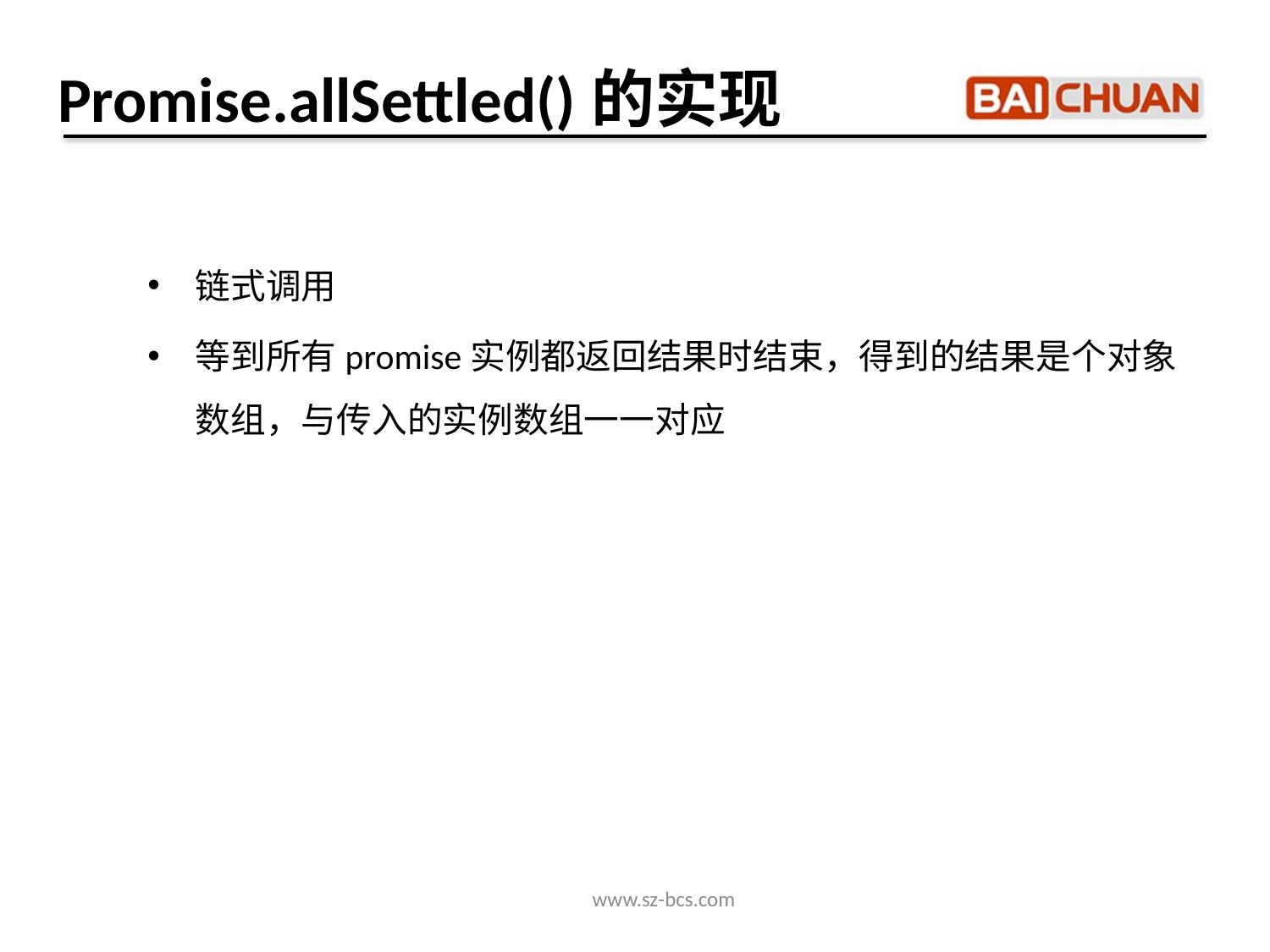

Promise.allSettled()的实现
链式调用
等到所有promise实例都返回结果时结束，得到的结果是个对象数组，与传入的实例数组一一对应
www.sz-bcs.com